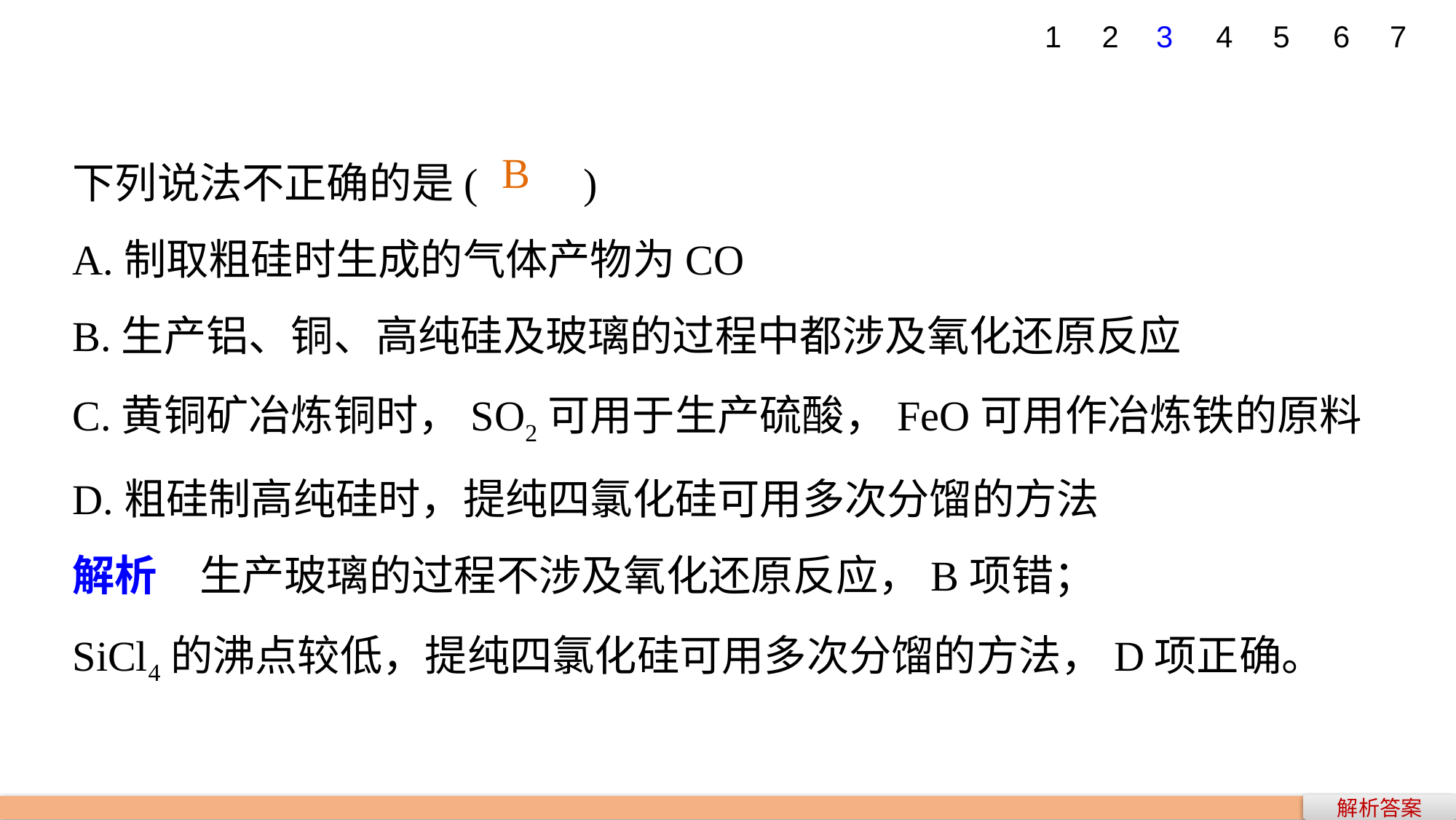

1
2
3
4
5
6
7
下列说法不正确的是(　　)
A.制取粗硅时生成的气体产物为CO
B.生产铝、铜、高纯硅及玻璃的过程中都涉及氧化还原反应
C.黄铜矿冶炼铜时，SO2可用于生产硫酸，FeO可用作冶炼铁的原料
D.粗硅制高纯硅时，提纯四氯化硅可用多次分馏的方法
解析　生产玻璃的过程不涉及氧化还原反应，B项错；
SiCl4的沸点较低，提纯四氯化硅可用多次分馏的方法，D项正确。
B
解析答案